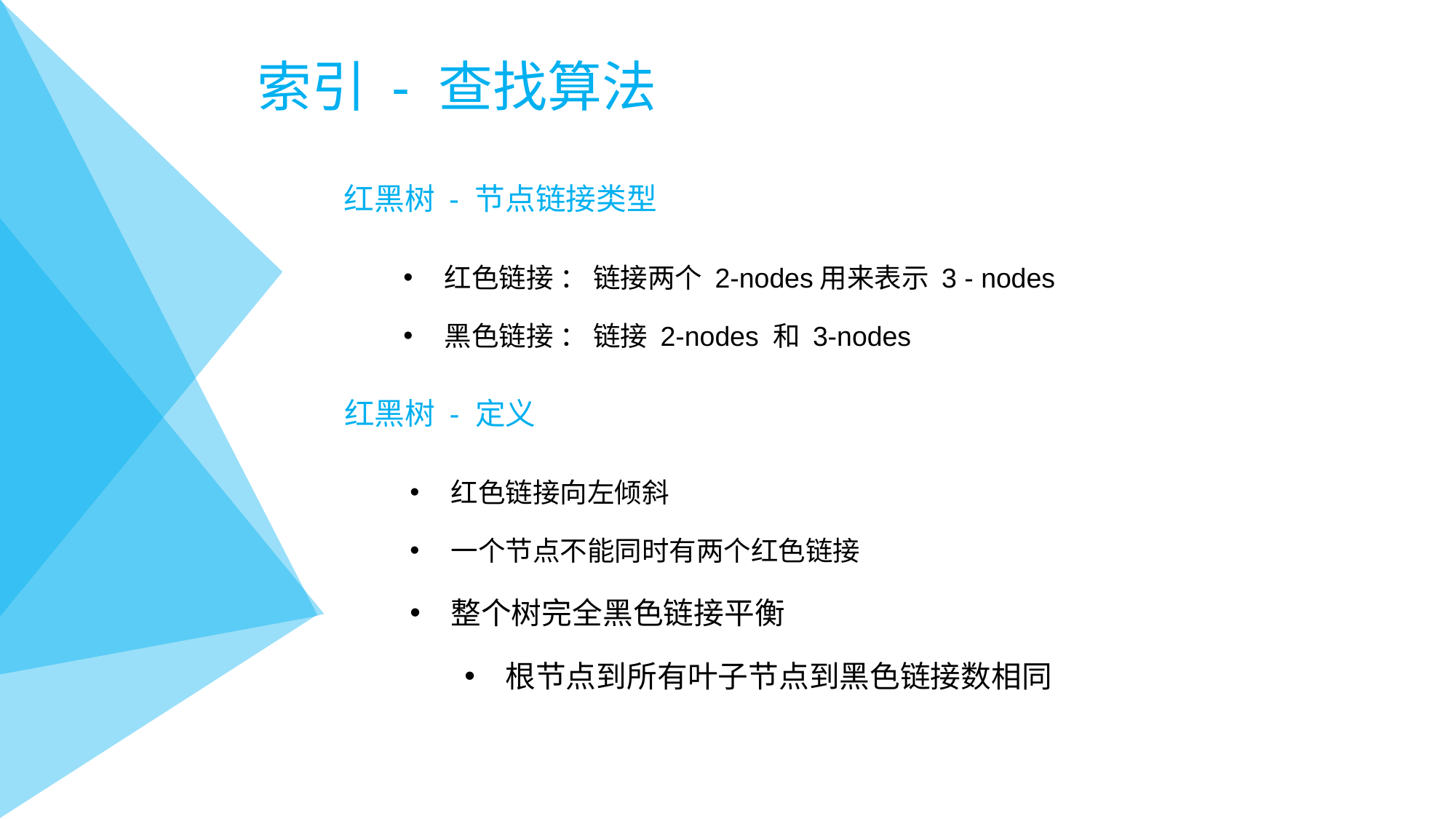

# 索引 - 查找算法
红黑树 - 节点链接类型
红色链接 ： 链接两个 2-nodes用来表示 3 - nodes
黑色链接 ： 链接 2-nodes 和 3-nodes

红黑树 - 定义
红色链接向左倾斜
一个节点不能同时有两个红色链接
整个树完全黑色链接平衡
根节点到所有叶子节点到黑色链接数相同